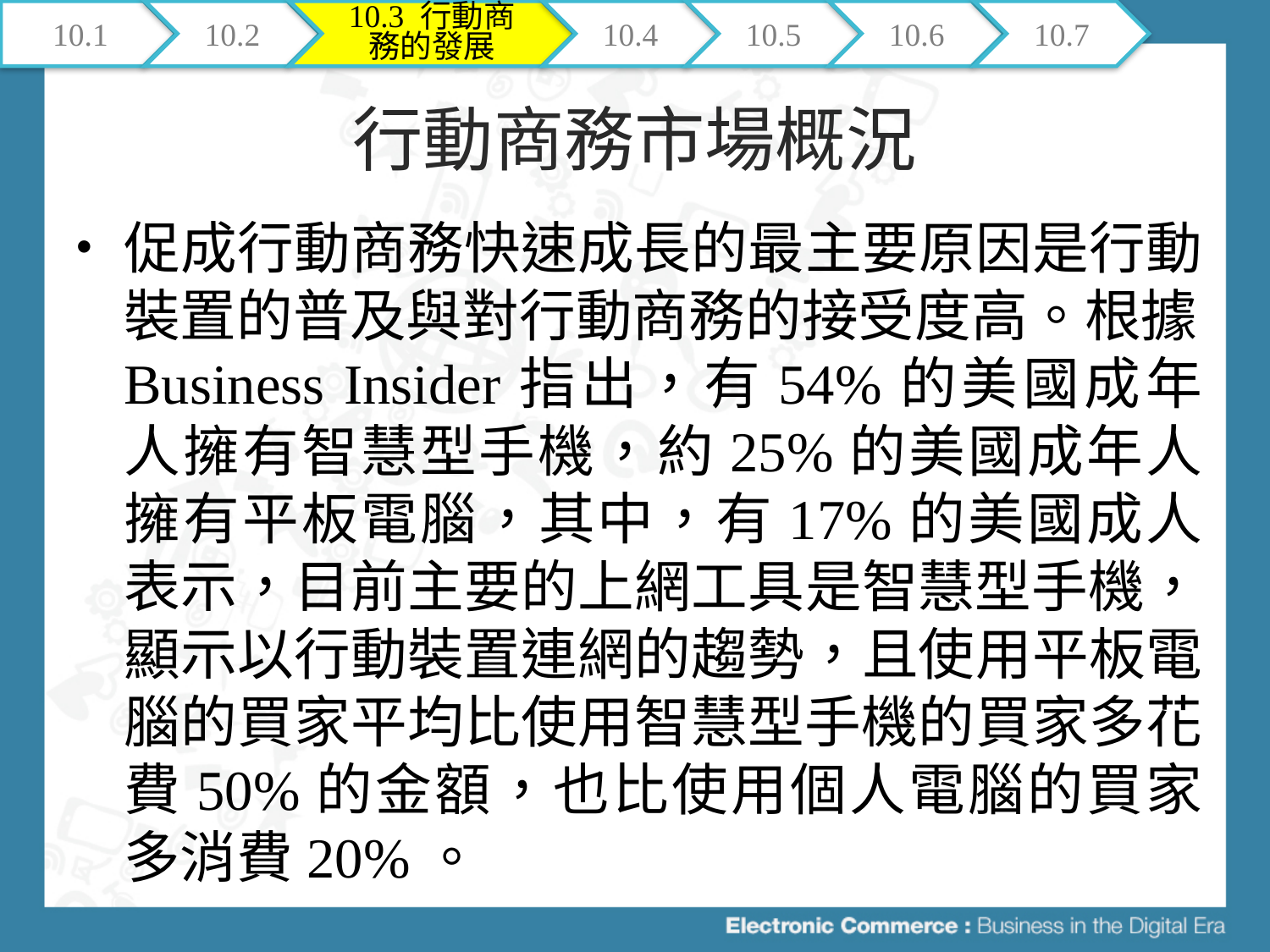

10.1
10.2
10.3 行動商務的發展
10.4
10.5
10.6
10.7
# 行動商務市場概況
促成行動商務快速成長的最主要原因是行動裝置的普及與對行動商務的接受度高。根據Business Insider指出，有54%的美國成年人擁有智慧型手機，約25%的美國成年人擁有平板電腦，其中，有17%的美國成人表示，目前主要的上網工具是智慧型手機，顯示以行動裝置連網的趨勢，且使用平板電腦的買家平均比使用智慧型手機的買家多花費50%的金額，也比使用個人電腦的買家多消費20%。